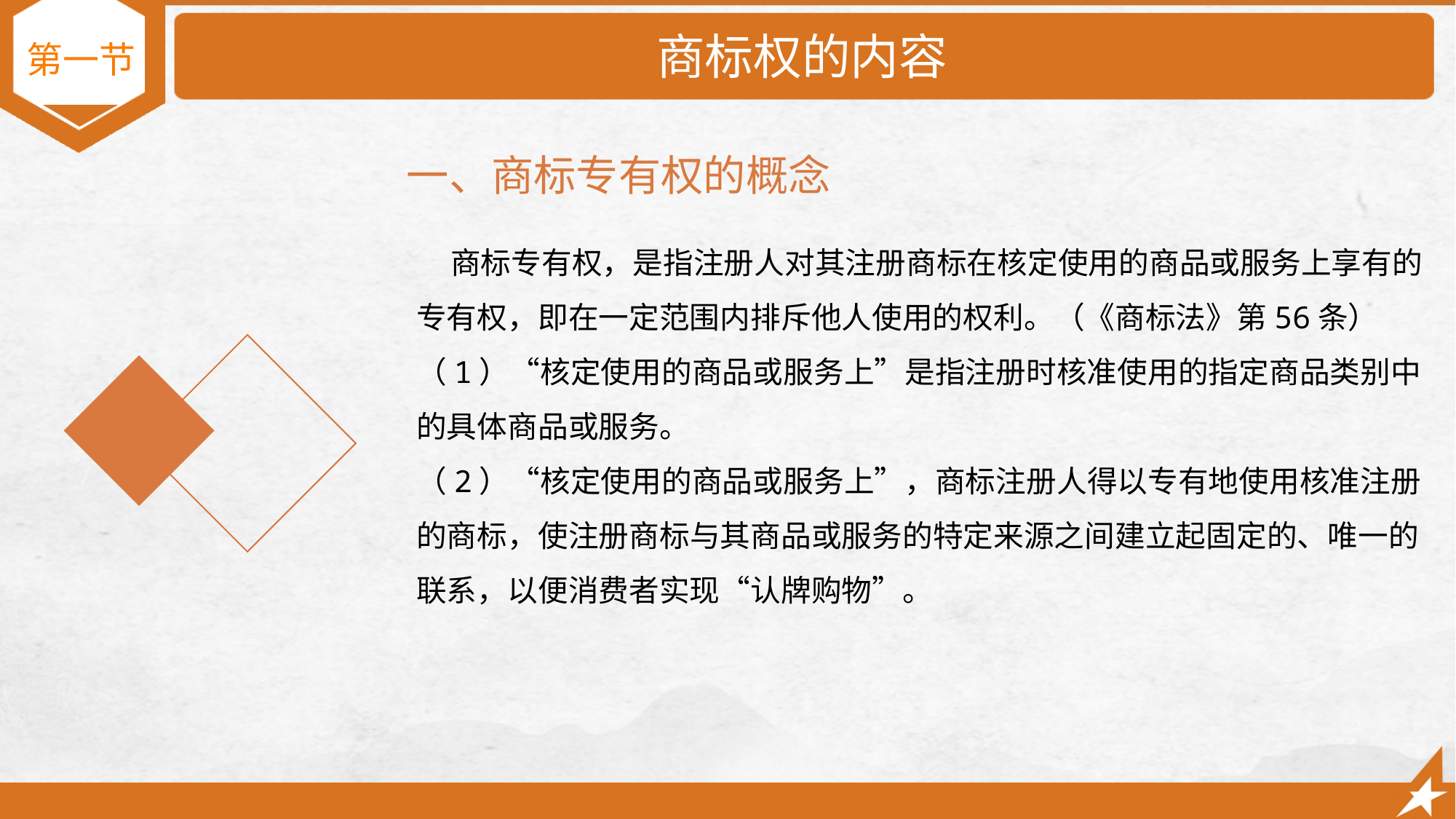

# 商标权的内容
第一节
一、商标专有权的概念
    商标专有权，是指注册人对其注册商标在核定使用的商品或服务上享有的专有权，即在一定范围内排斥他人使用的权利。（《商标法》第56条）
（1）“核定使用的商品或服务上”是指注册时核准使用的指定商品类别中的具体商品或服务。
（2）“核定使用的商品或服务上”，商标注册人得以专有地使用核准注册的商标，使注册商标与其商品或服务的特定来源之间建立起固定的、唯一的联系，以便消费者实现“认牌购物”。